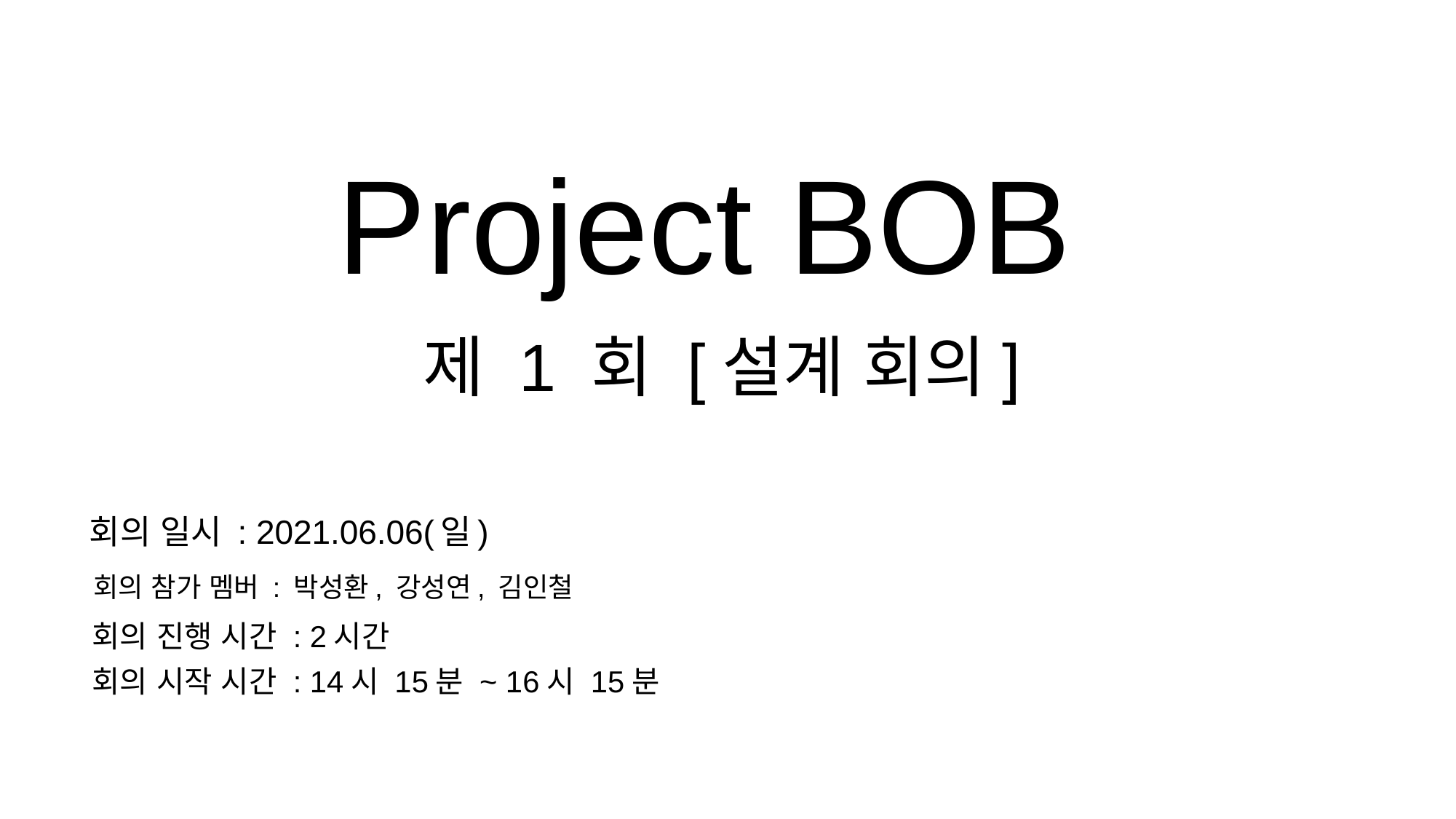

# Project BOB
제 1 회 [설계 회의]
회의 일시 : 2021.06.06(일)
회의 참가 멤버 : 박성환, 강성연, 김인철
회의 진행 시간 : 2시간
회의 시작 시간 : 14시 15분 ~ 16시 15분